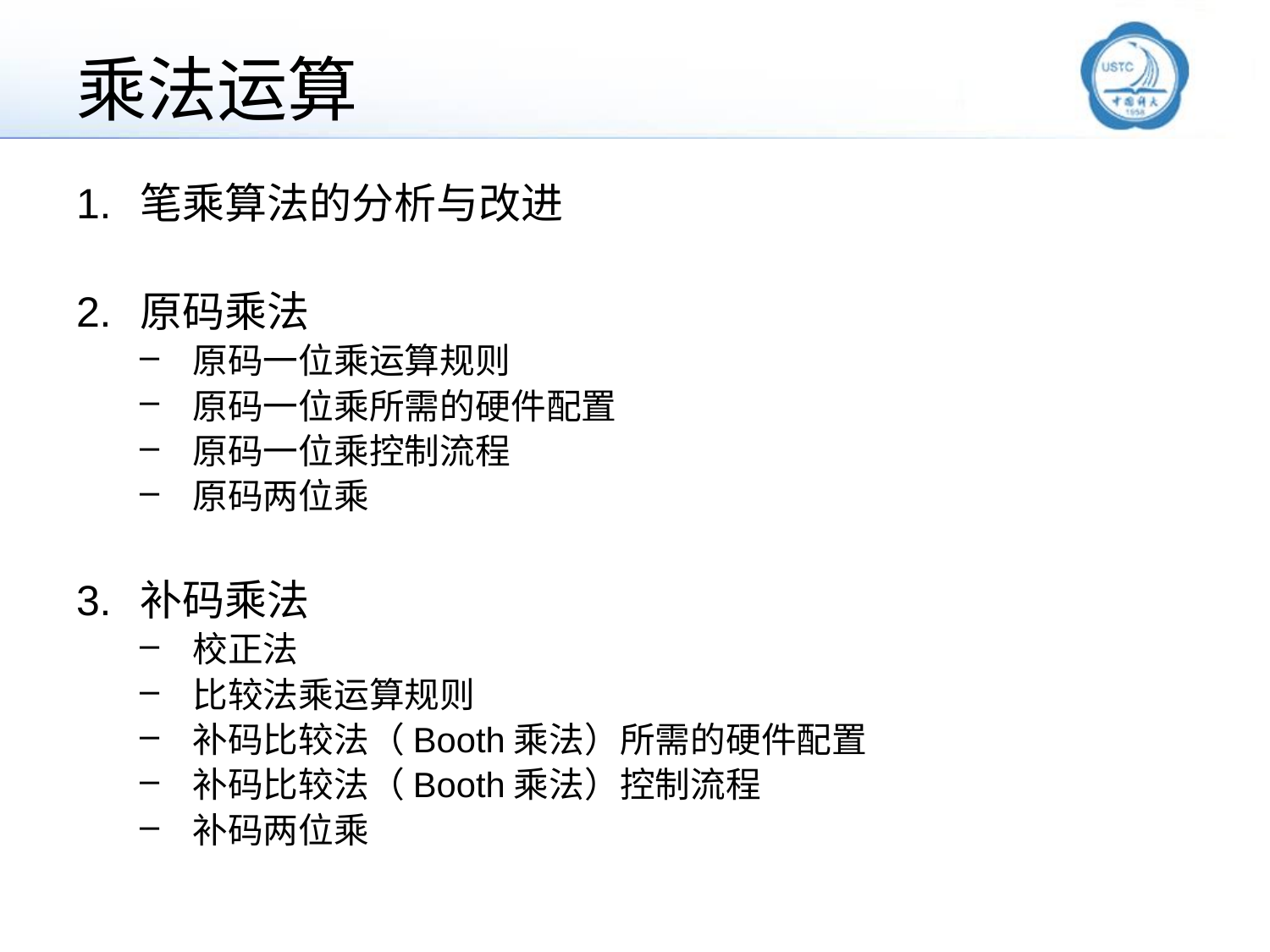

# 乘法运算
笔乘算法的分析与改进

原码乘法
原码一位乘运算规则
原码一位乘所需的硬件配置
原码一位乘控制流程
原码两位乘

补码乘法
校正法
比较法乘运算规则
补码比较法（Booth乘法）所需的硬件配置
补码比较法（Booth乘法）控制流程
补码两位乘